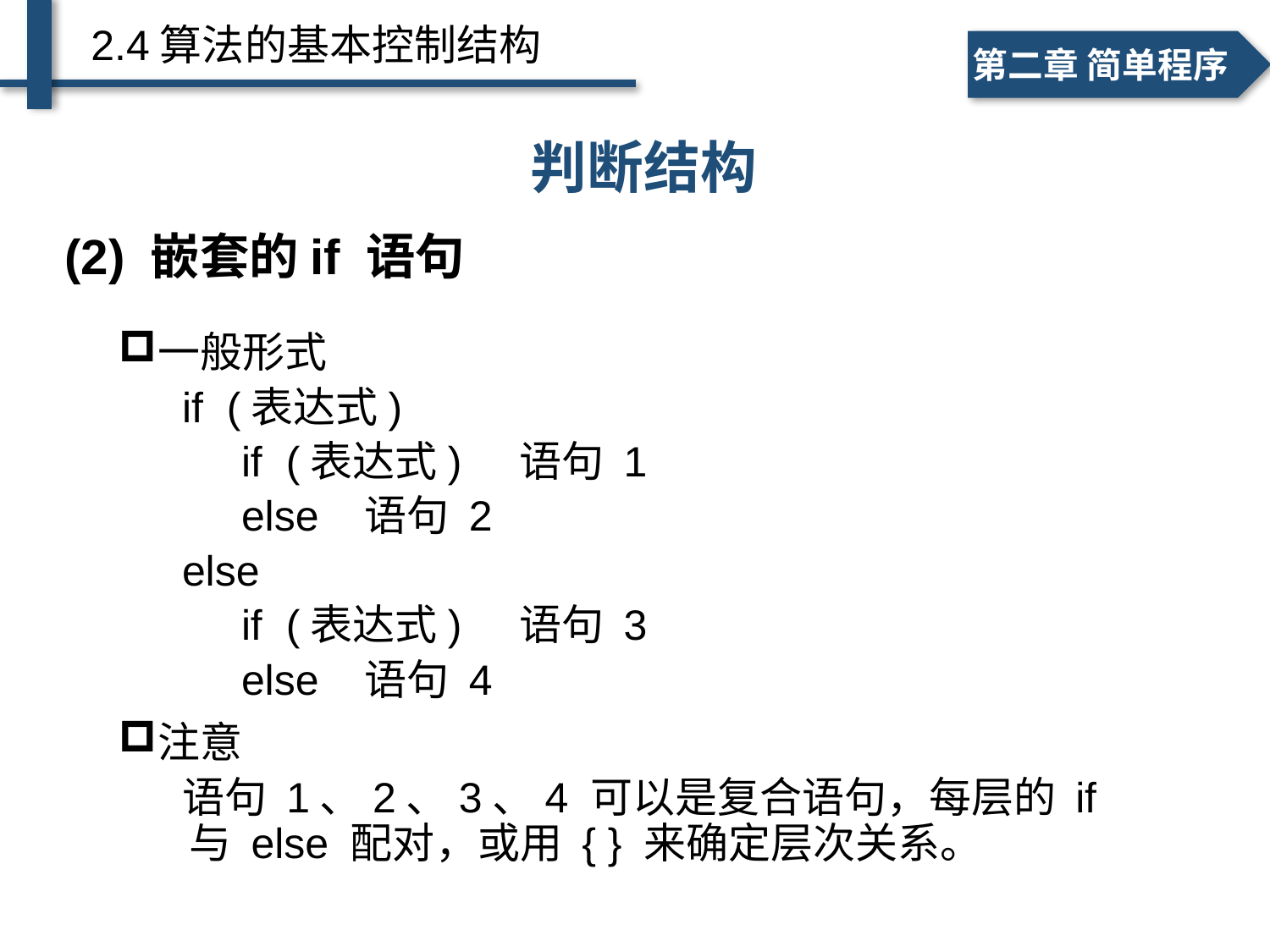

2.4算法的基本控制结构
一、个人简介
二、学术成绩

第二章 简单程序
算法的基本控制结构

判断结构
(2) 嵌套的if 语句
一般形式
if  (表达式)
     if  (表达式)    语句 1
     else   语句 2
else
     if  (表达式)    语句 3
     else   语句 4
注意
语句 1、2、3、4 可以是复合语句，每层的 if 与 else 配对，或用 { } 来确定层次关系。
50